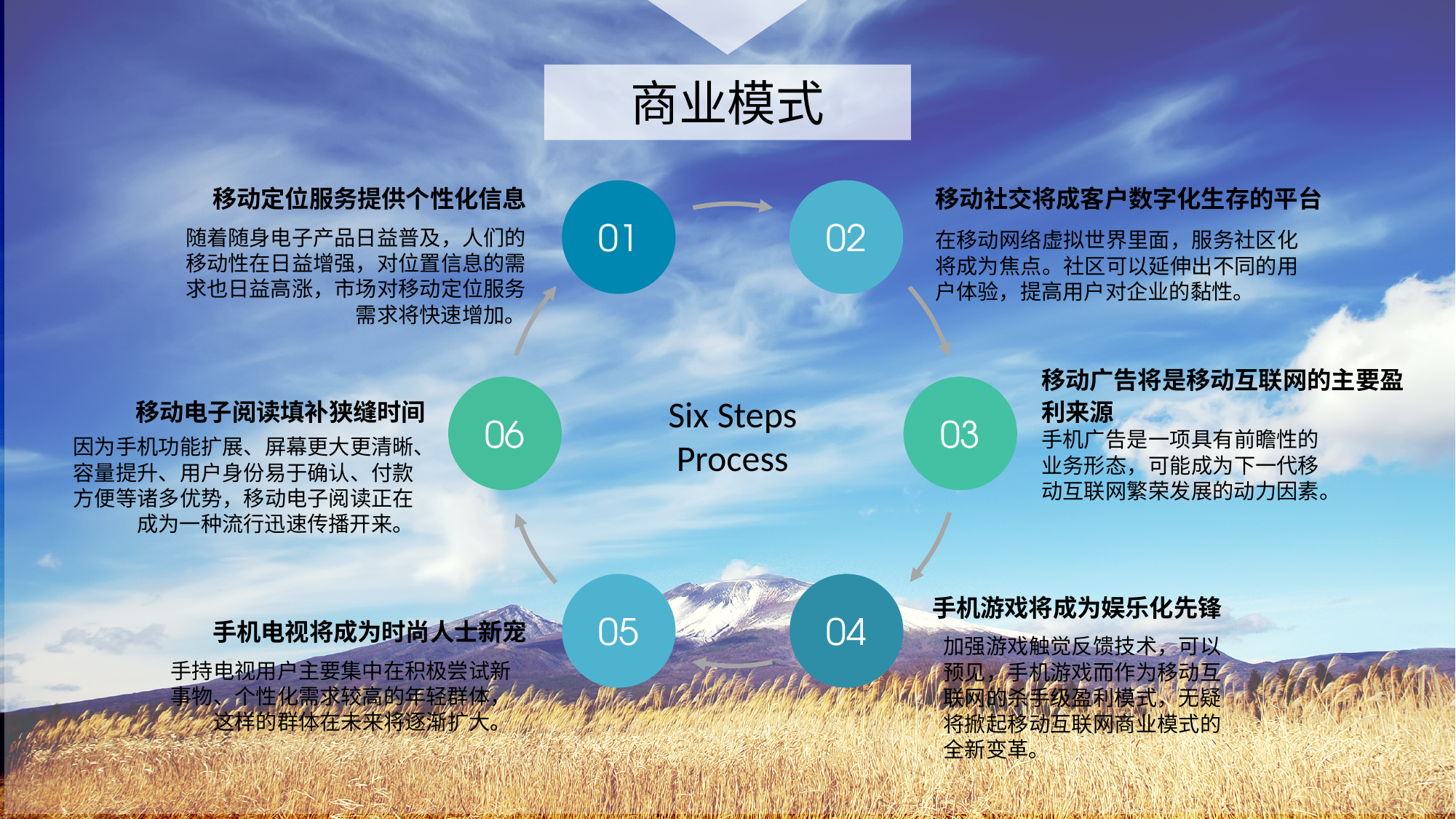

商业模式
移动定位服务提供个性化信息
移动社交将成客户数字化生存的平台
01
02

随着随身电子产品日益普及，人们的移动性在日益增强，对位置信息的需求也日益高涨，市场对移动定位服务需求将快速增加。
在移动网络虚拟世界里面，服务社区化将成为焦点。社区可以延伸出不同的用户体验，提高用户对企业的黏性。
Six Steps
Process
移动广告将是移动互联网的主要盈利来源
06
03
移动电子阅读填补狭缝时间
手机广告是一项具有前瞻性的业务形态，可能成为下一代移动互联网繁荣发展的动力因素。
因为手机功能扩展、屏幕更大更清晰、容量提升、用户身份易于确认、付款方便等诸多优势，移动电子阅读正在成为一种流行迅速传播开来。
05
04
手机游戏将成为娱乐化先锋
手机电视将成为时尚人士新宠
加强游戏触觉反馈技术，可以预见，手机游戏而作为移动互联网的杀手级盈利模式，无疑将掀起移动互联网商业模式的全新变革。
手持电视用户主要集中在积极尝试新事物、个性化需求较高的年轻群体，这样的群体在未来将逐渐扩大。